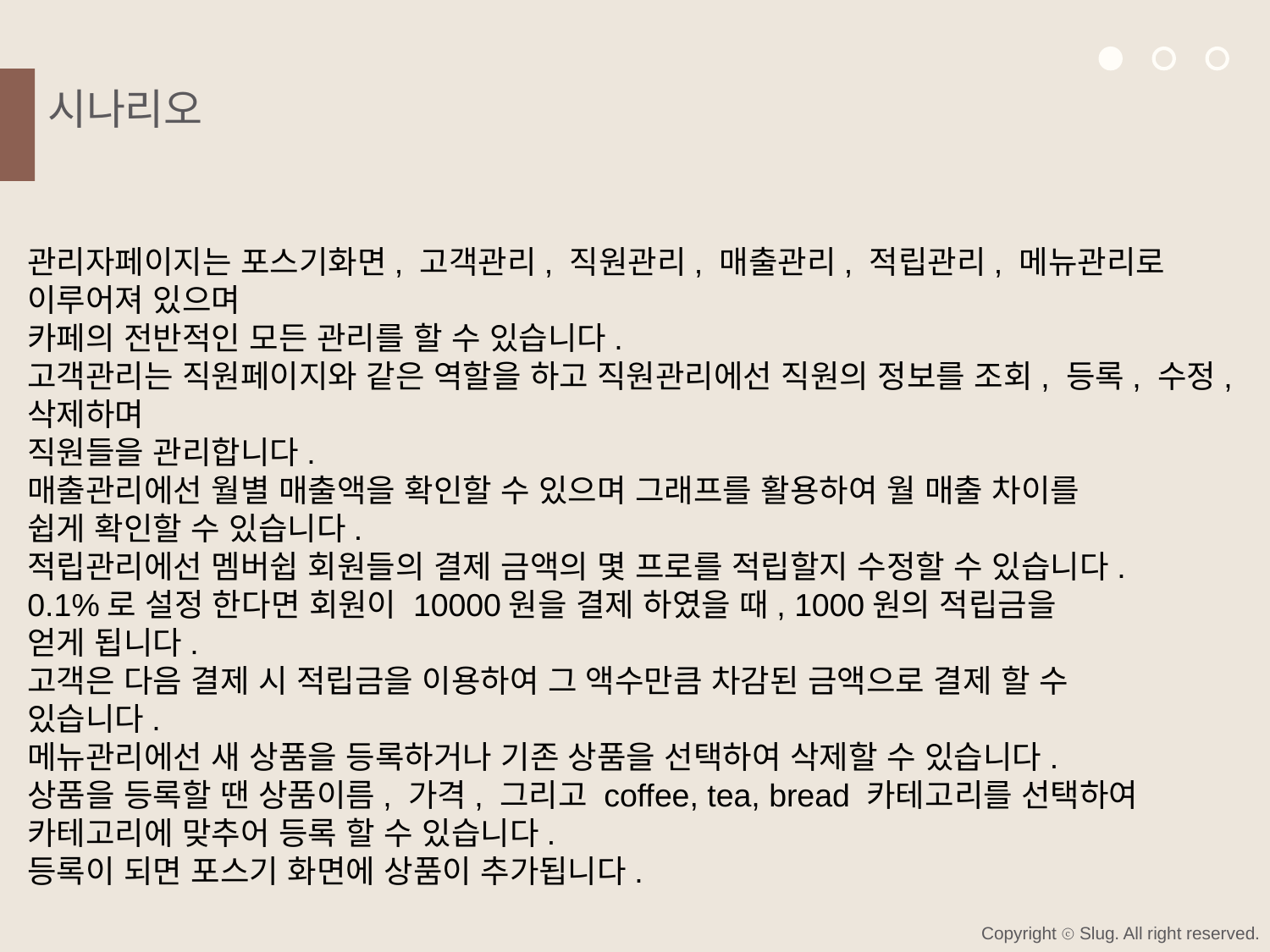

시나리오
관리자페이지는 포스기화면, 고객관리, 직원관리, 매출관리, 적립관리, 메뉴관리로
이루어져 있으며
카페의 전반적인 모든 관리를 할 수 있습니다.
고객관리는 직원페이지와 같은 역할을 하고 직원관리에선 직원의 정보를 조회, 등록, 수정, 삭제하며
직원들을 관리합니다.
매출관리에선 월별 매출액을 확인할 수 있으며 그래프를 활용하여 월 매출 차이를
쉽게 확인할 수 있습니다.
적립관리에선 멤버쉽 회원들의 결제 금액의 몇 프로를 적립할지 수정할 수 있습니다.
0.1%로 설정 한다면 회원이 10000원을 결제 하였을 때, 1000원의 적립금을
얻게 됩니다.
고객은 다음 결제 시 적립금을 이용하여 그 액수만큼 차감된 금액으로 결제 할 수
있습니다.
메뉴관리에선 새 상품을 등록하거나 기존 상품을 선택하여 삭제할 수 있습니다.
상품을 등록할 땐 상품이름, 가격, 그리고 coffee, tea, bread 카테고리를 선택하여
카테고리에 맞추어 등록 할 수 있습니다.
등록이 되면 포스기 화면에 상품이 추가됩니다.